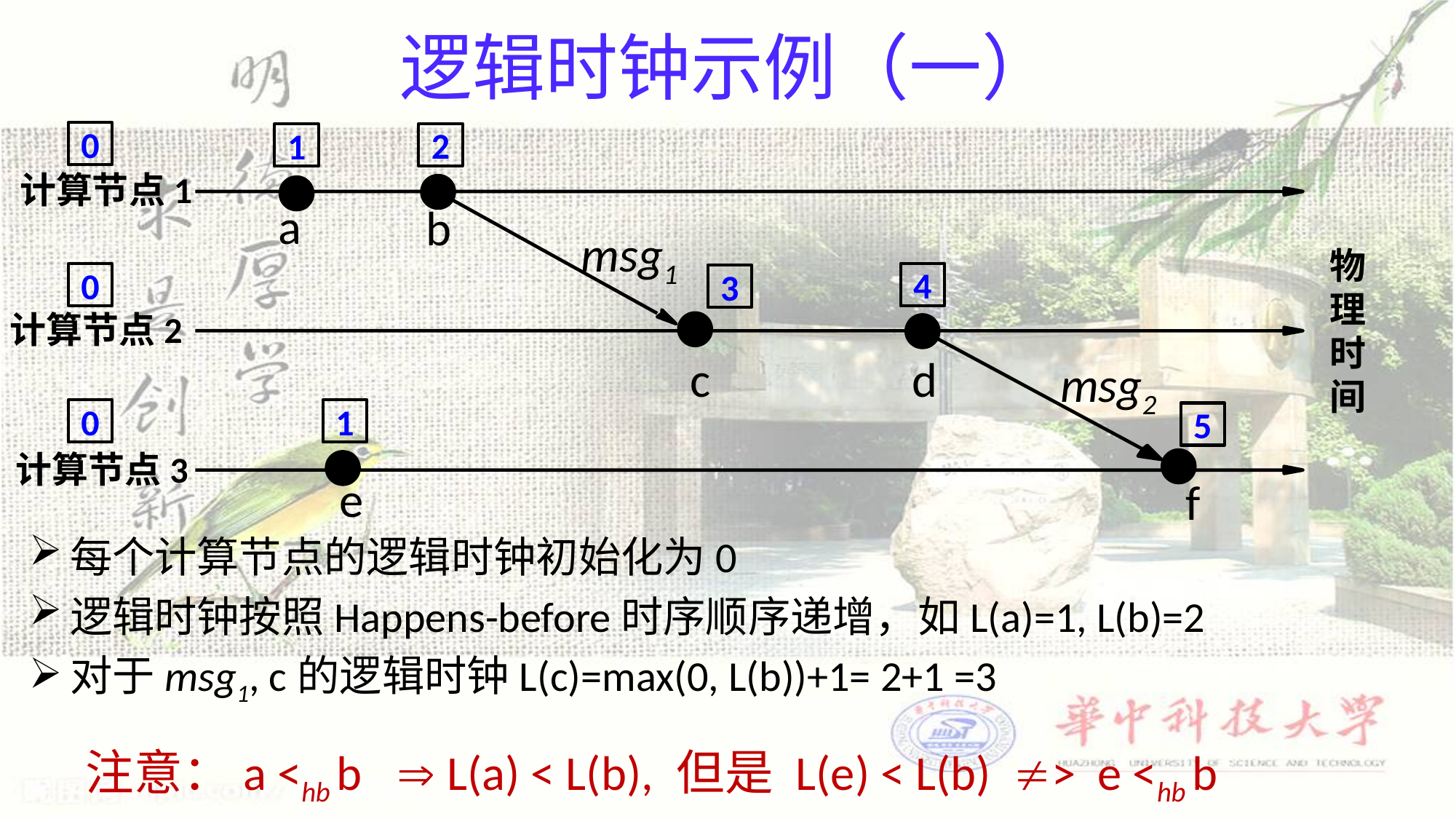

# 逻辑时钟示例（一）
0
2
1
计算节点1

a
b

msg1
物
理
时
间
4
0
3
计算节点2

c
d
msg2
1
0
5

计算节点3

e

f
每个计算节点的逻辑时钟初始化为0
逻辑时钟按照Happens-before时序顺序递增，如L(a)=1, L(b)=2
对于msg1, c的逻辑时钟L(c)=max(0, L(b))+1= 2+1 =3
注意：a <hb b  ⇒ L(a) < L(b), 但是 L(e) < L(b)  ≠>  e <hb b